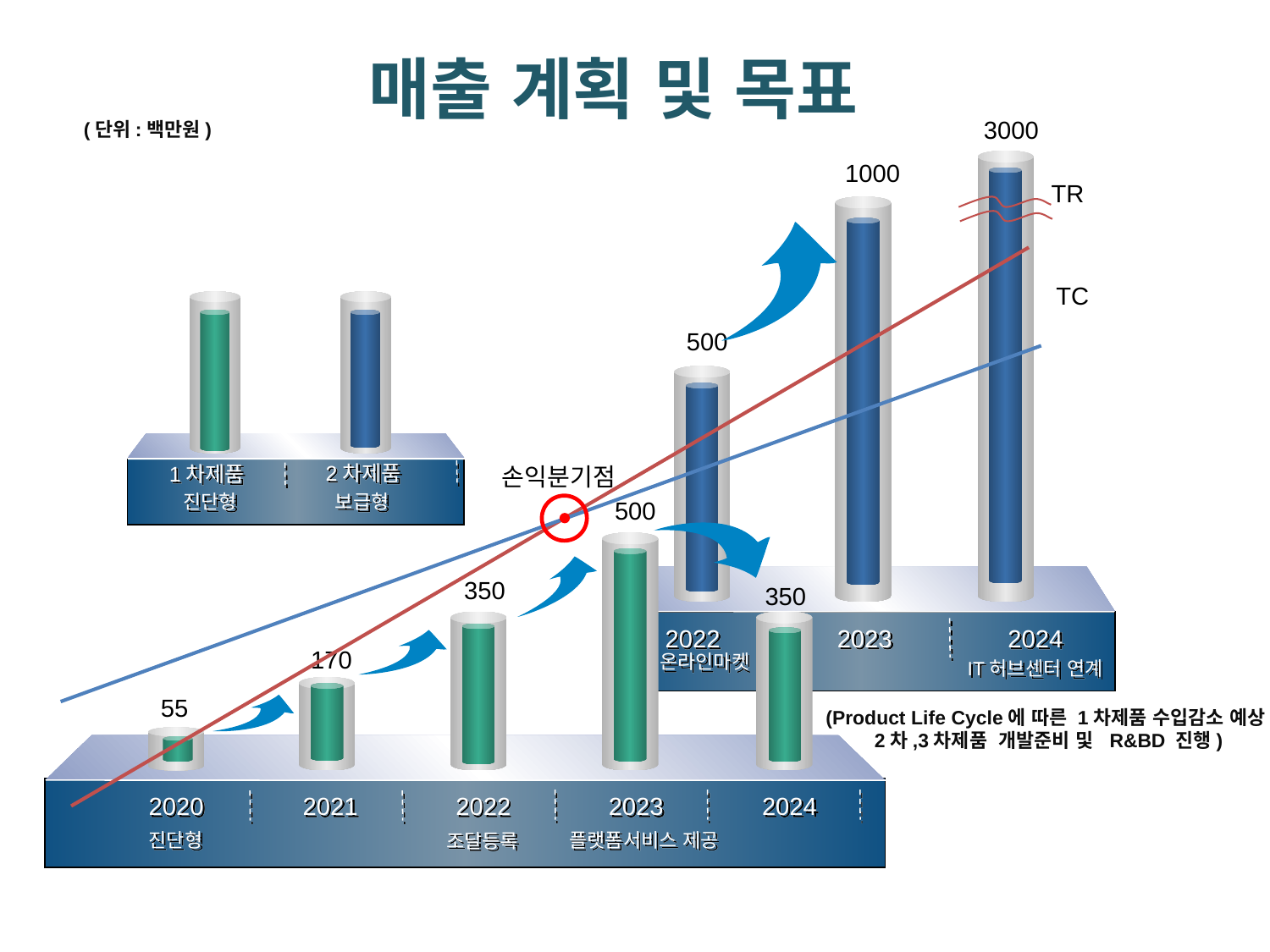

매출 계획 및 목표
(단위:백만원)
 3000

1000

 TR

2차제품
1차제품

 TC
500

 손익분기점
진단형
보급형
500

 350
350

170

  55

2020
2021
2022
2023
2024

2022
2023
2024

온라인마켓
IT허브센터 연계

(Product Life Cycle에 따른 1차제품 수입감소 예상
2차,3차제품  개발준비 및  R&BD 진행)

진단형
조달등록
플랫폼서비스 제공